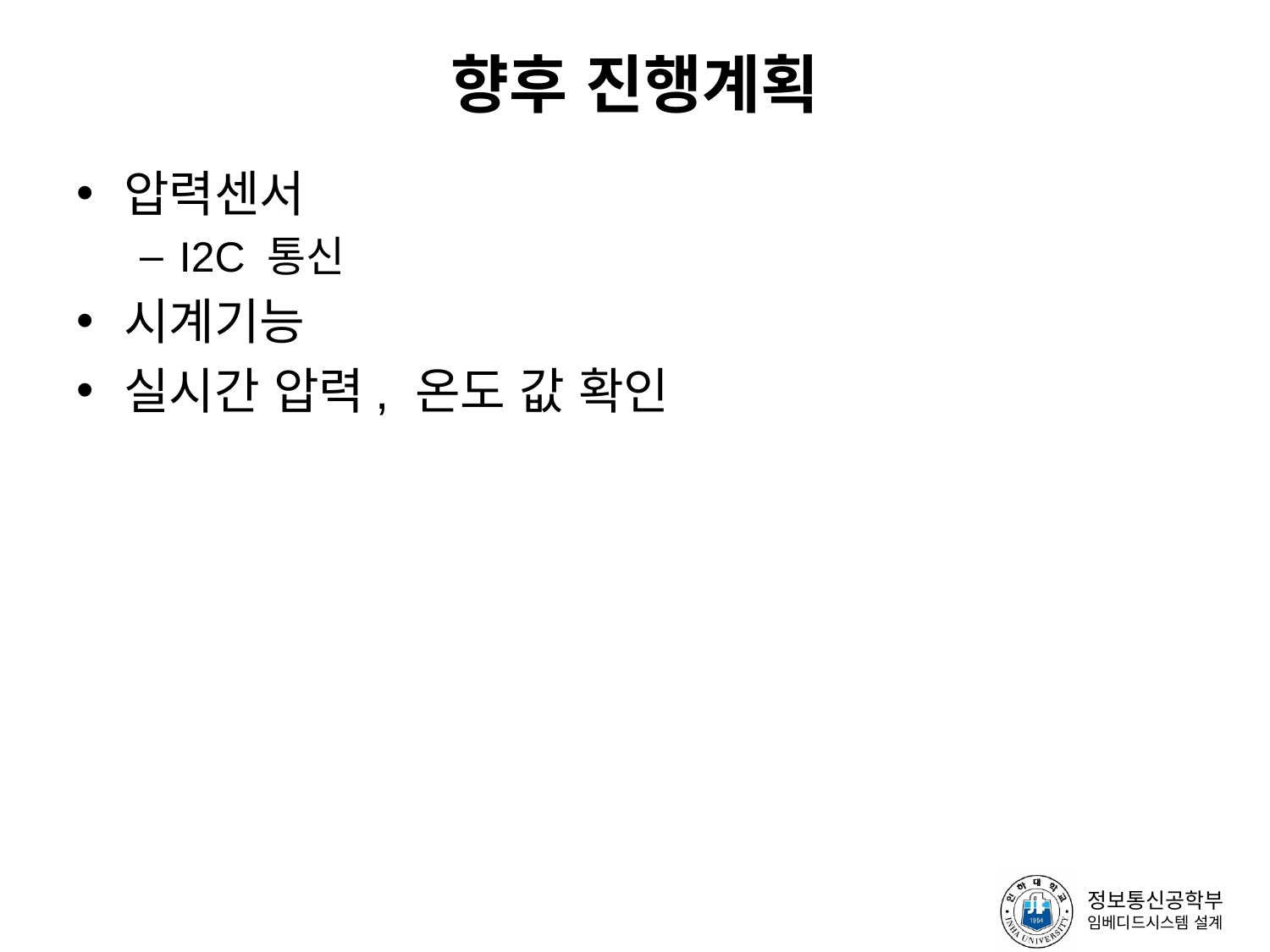

# 향후 진행계획
압력센서
I2C 통신
시계기능
실시간 압력, 온도 값 확인